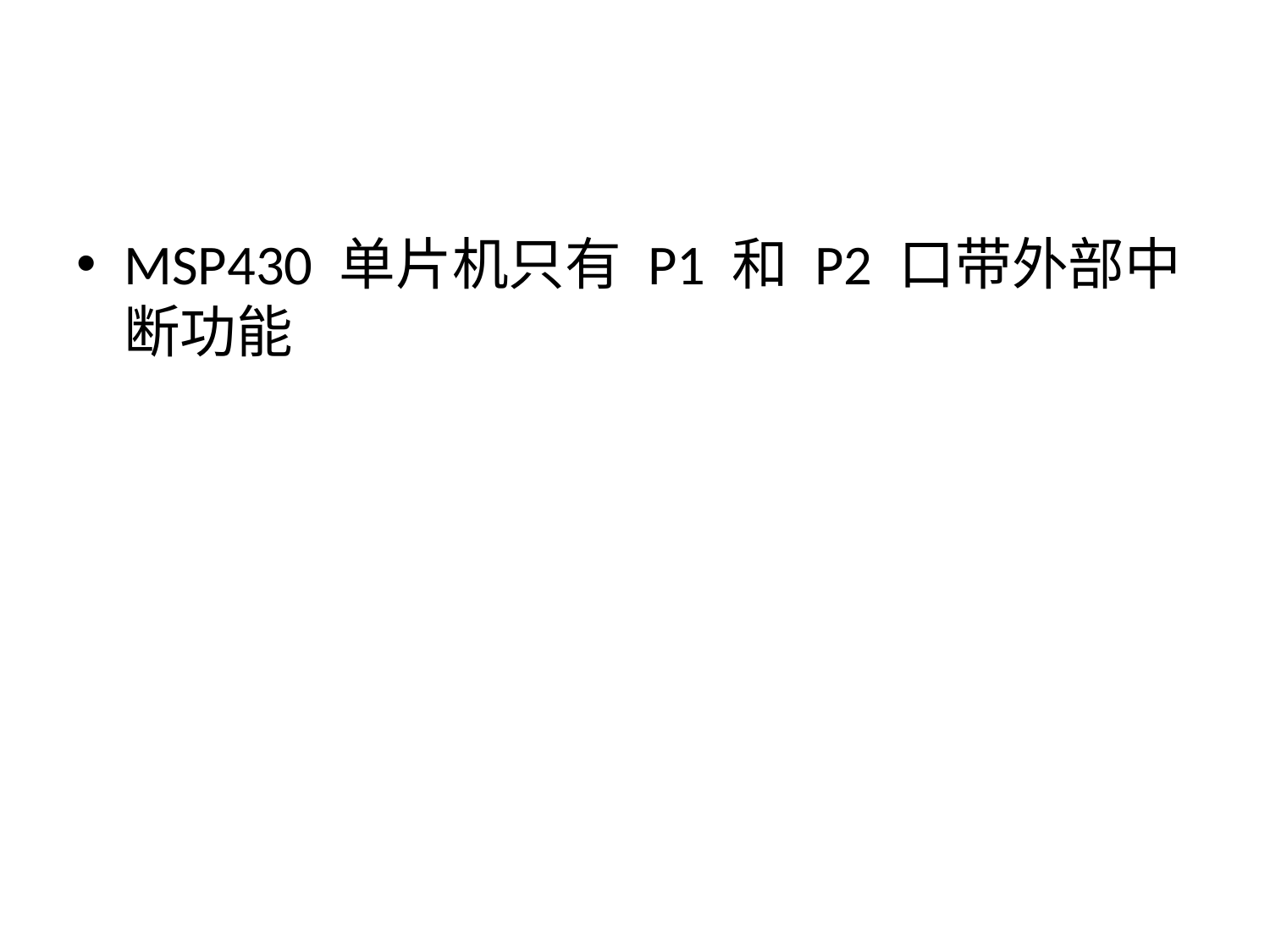

#
MSP430 单片机只有 P1 和 P2 口带外部中断功能